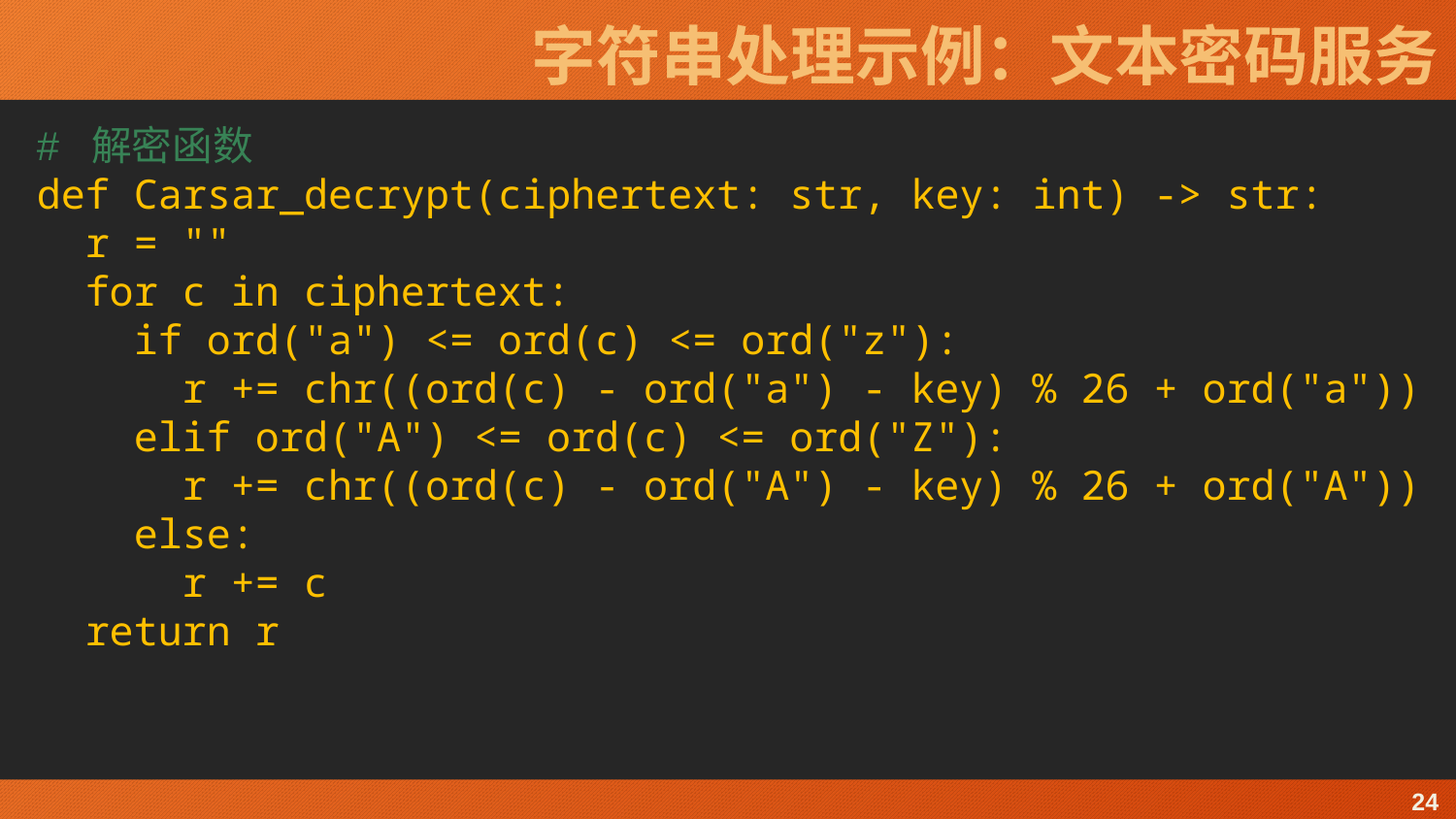

# 字符串处理示例：文本密码服务
#  解密函数
def Carsar_decrypt(ciphertext: str, key: int) -> str:
  r = ""
  for c in ciphertext:
    if ord("a") <= ord(c) <= ord("z"):
      r += chr((ord(c) - ord("a") - key) % 26 + ord("a"))
    elif ord("A") <= ord(c) <= ord("Z"):
      r += chr((ord(c) - ord("A") - key) % 26 + ord("A"))
    else:
      r += c
  return r
24